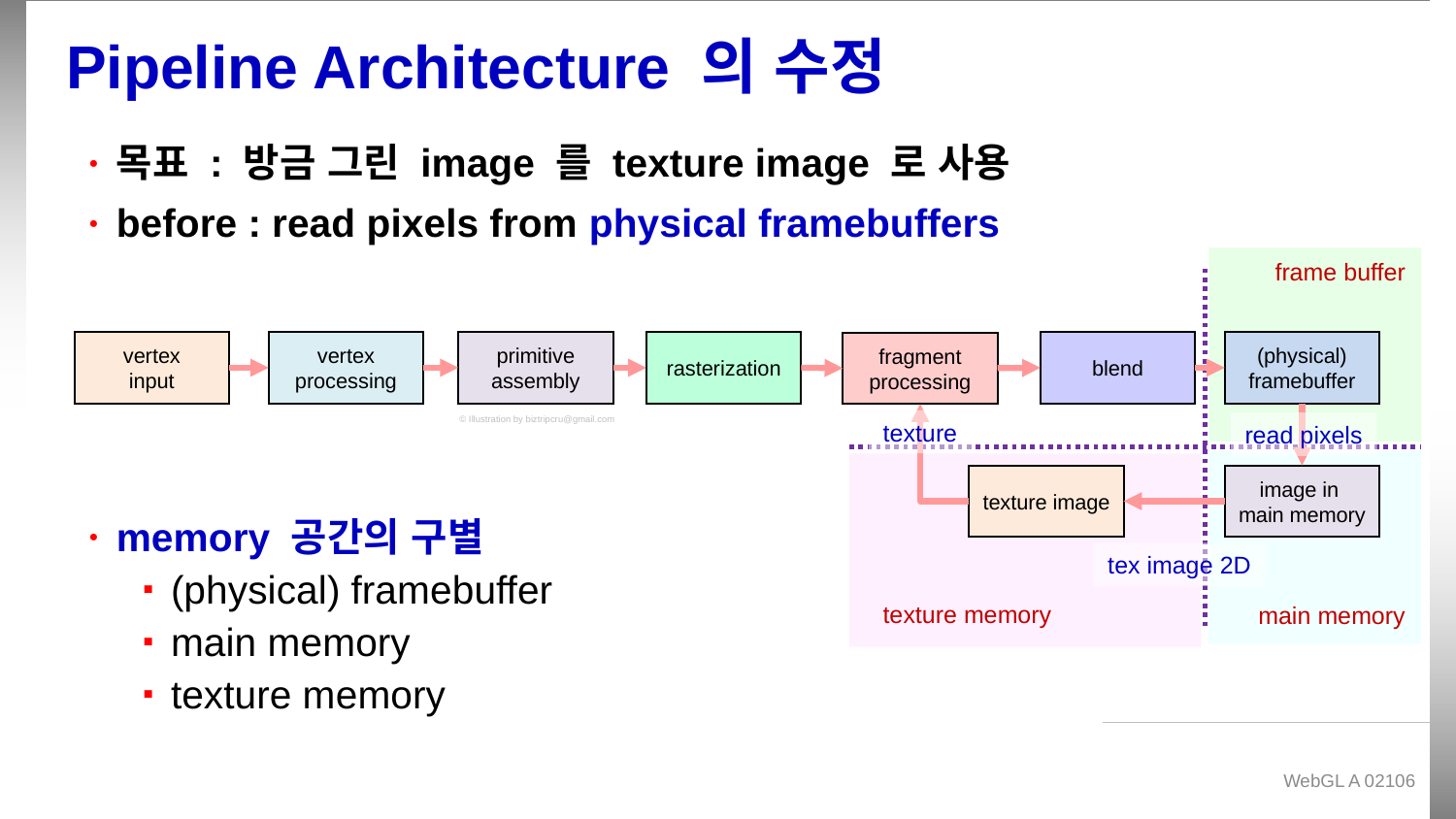

# Pipeline Architecture 의 수정
목표 : 방금 그린 image 를 texture image 로 사용
before : read pixels from physical framebuffers

memory 공간의 구별
(physical) framebuffer
main memory
texture memory

frame buffer

texture memory
main memory
vertex
input
vertex
processing
primitive assembly
rasterization
blend
(physical) framebuffer
fragment processing
© Illustration by biztripcru@gmail.com
texture
read pixels
texture image
image in
main memory
tex image 2D
WebGL A 02106